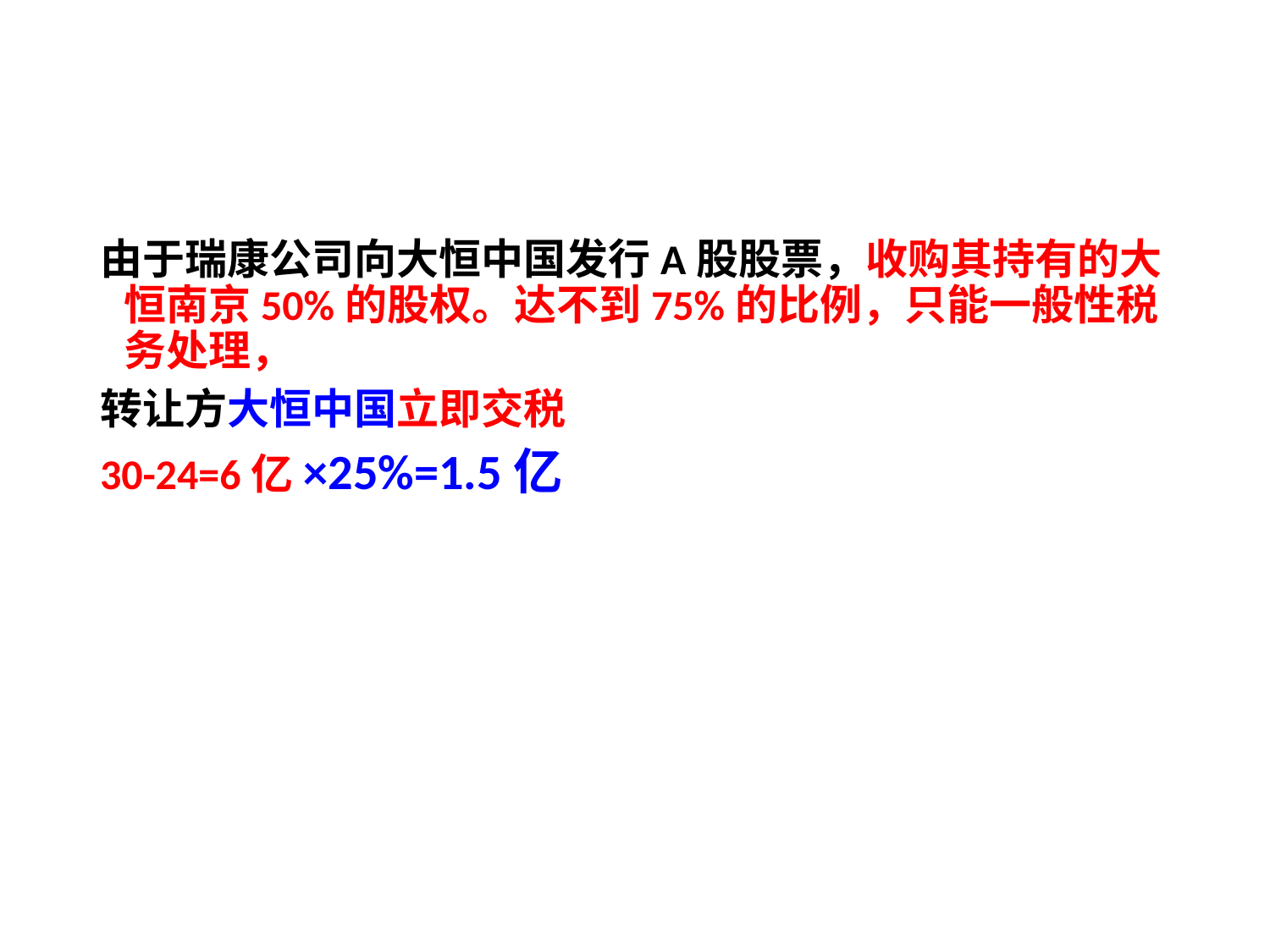

#
由于瑞康公司向大恒中国发行A股股票，收购其持有的大恒南京50%的股权。达不到75%的比例，只能一般性税务处理，
转让方大恒中国立即交税
30-24=6亿×25%=1.5亿